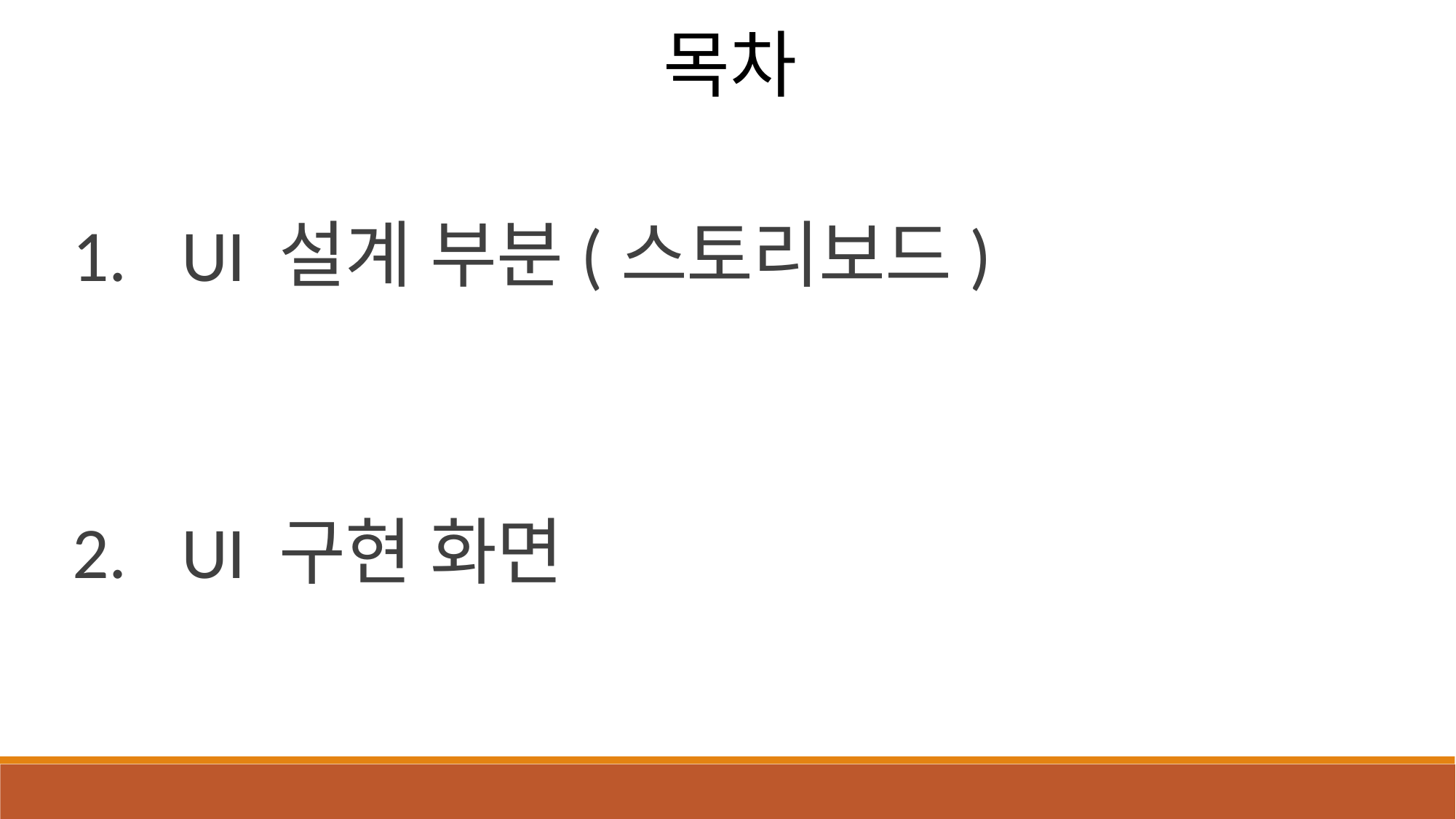

목차
UI 설계 부분(스토리보드)

UI 구현 화면